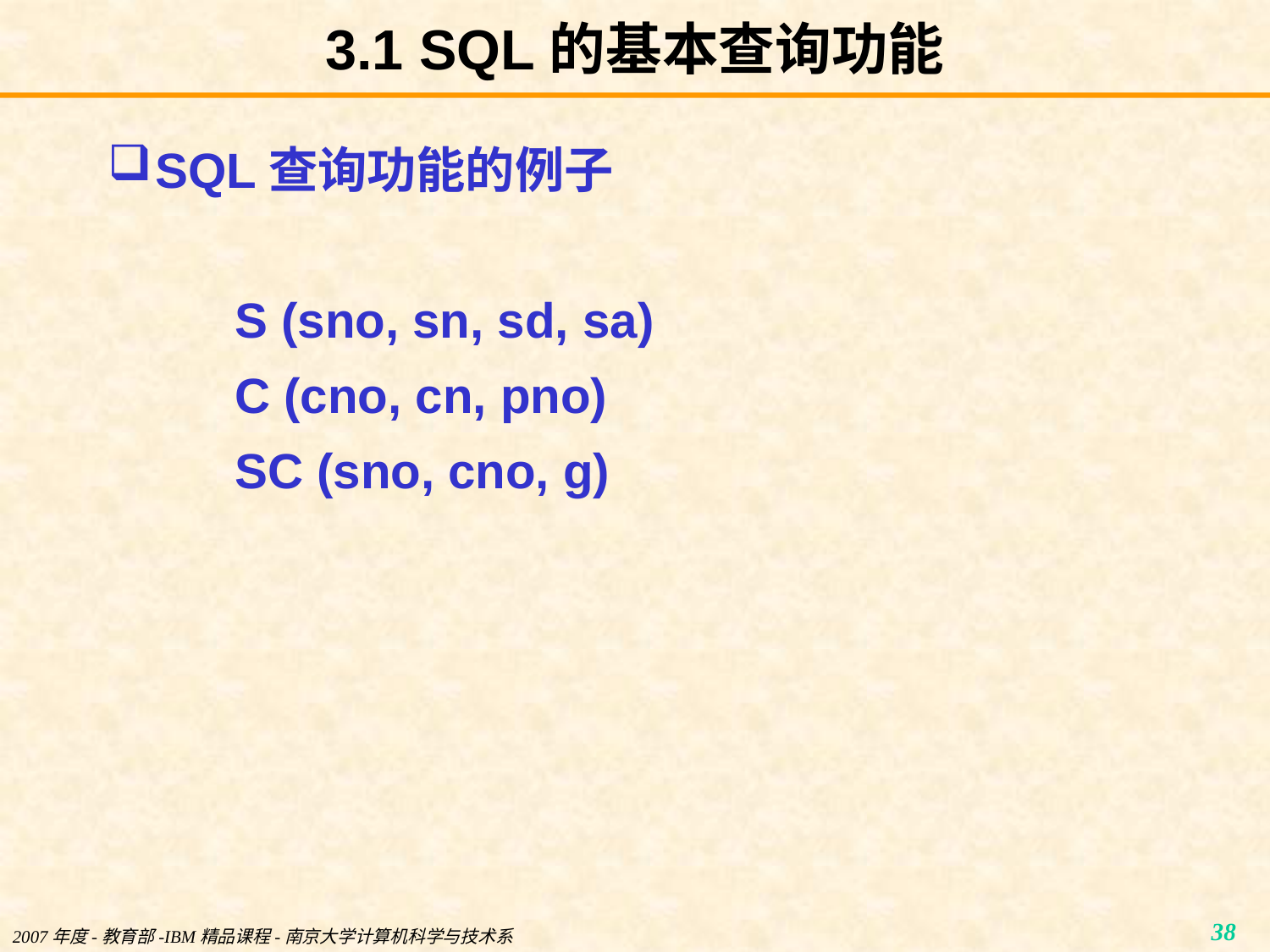

# 3.1 SQL的基本查询功能
SQL查询功能的例子

S (sno, sn, sd, sa)
C (cno, cn, pno)
SC (sno, cno, g)
38
2007年度-教育部-IBM精品课程-南京大学计算机科学与技术系